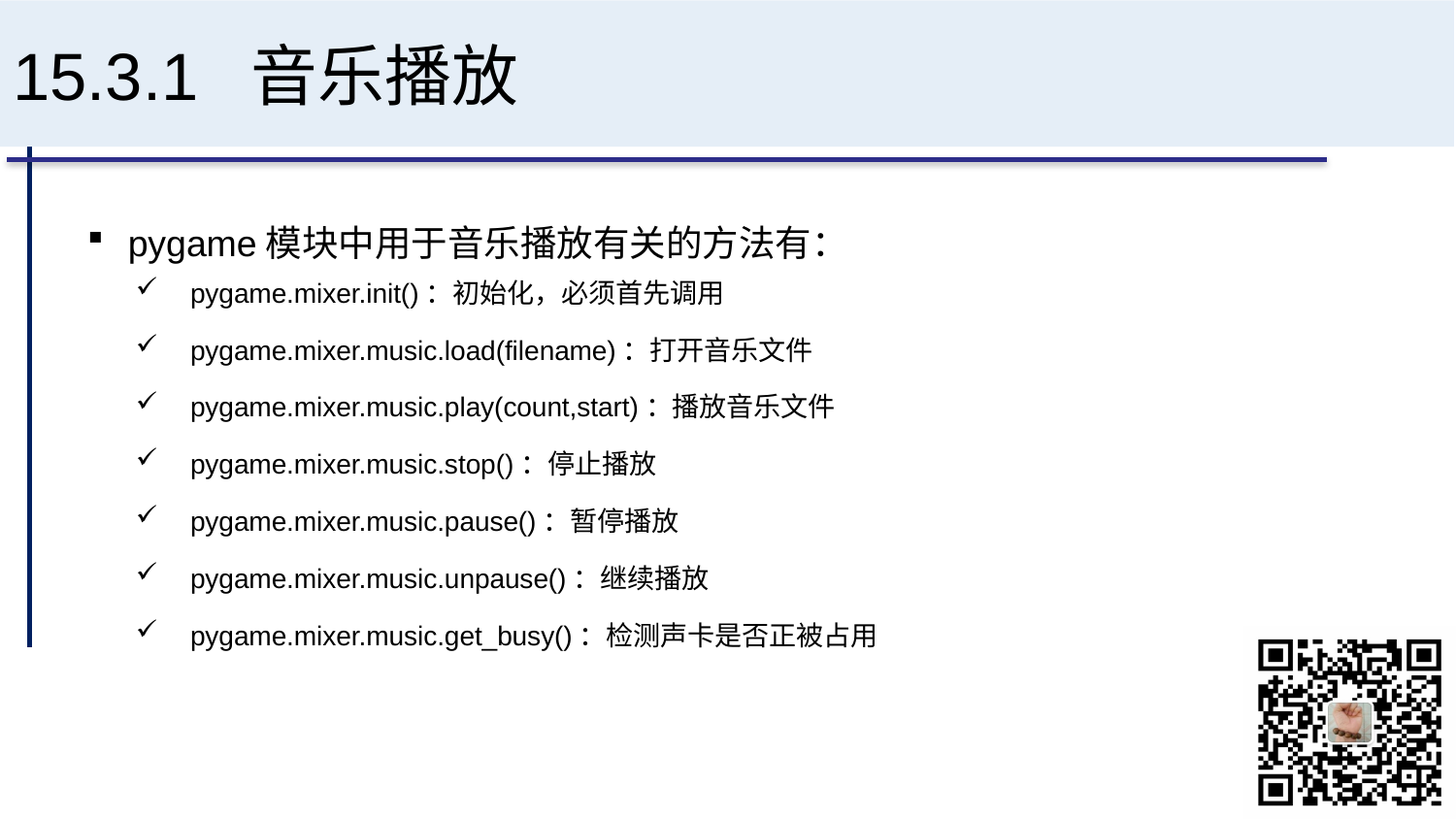

# 15.3.1  音乐播放
pygame模块中用于音乐播放有关的方法有：
pygame.mixer.init()：初始化，必须首先调用
pygame.mixer.music.load(filename)：打开音乐文件
pygame.mixer.music.play(count,start)：播放音乐文件
pygame.mixer.music.stop()：停止播放
pygame.mixer.music.pause()：暂停播放
pygame.mixer.music.unpause()：继续播放
pygame.mixer.music.get_busy()：检测声卡是否正被占用